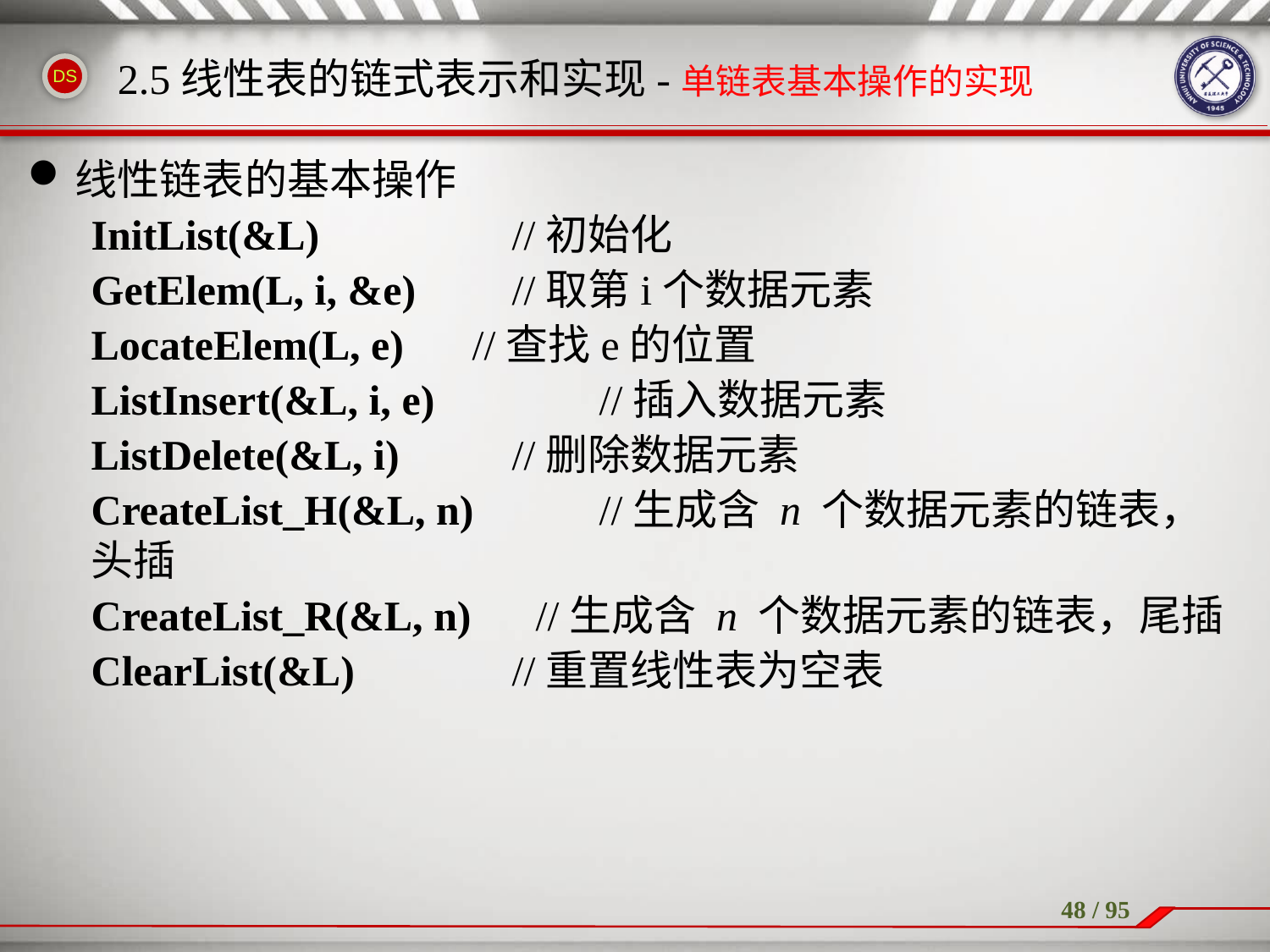

# 2.5线性表的链式表示和实现-单链表基本操作的实现
线性链表的基本操作
InitList(&L) 		//初始化
GetElem(L, i, &e)    	//取第i个数据元素
LocateElem(L, e)    	//查找e的位置
ListInsert(&L, i, e)    	//插入数据元素
ListDelete(&L, i)    	//删除数据元素
CreateList_H(&L, n)	//生成含 n 个数据元素的链表，头插
CreateList_R(&L, n)	//生成含 n 个数据元素的链表，尾插
ClearList(&L)      	//重置线性表为空表